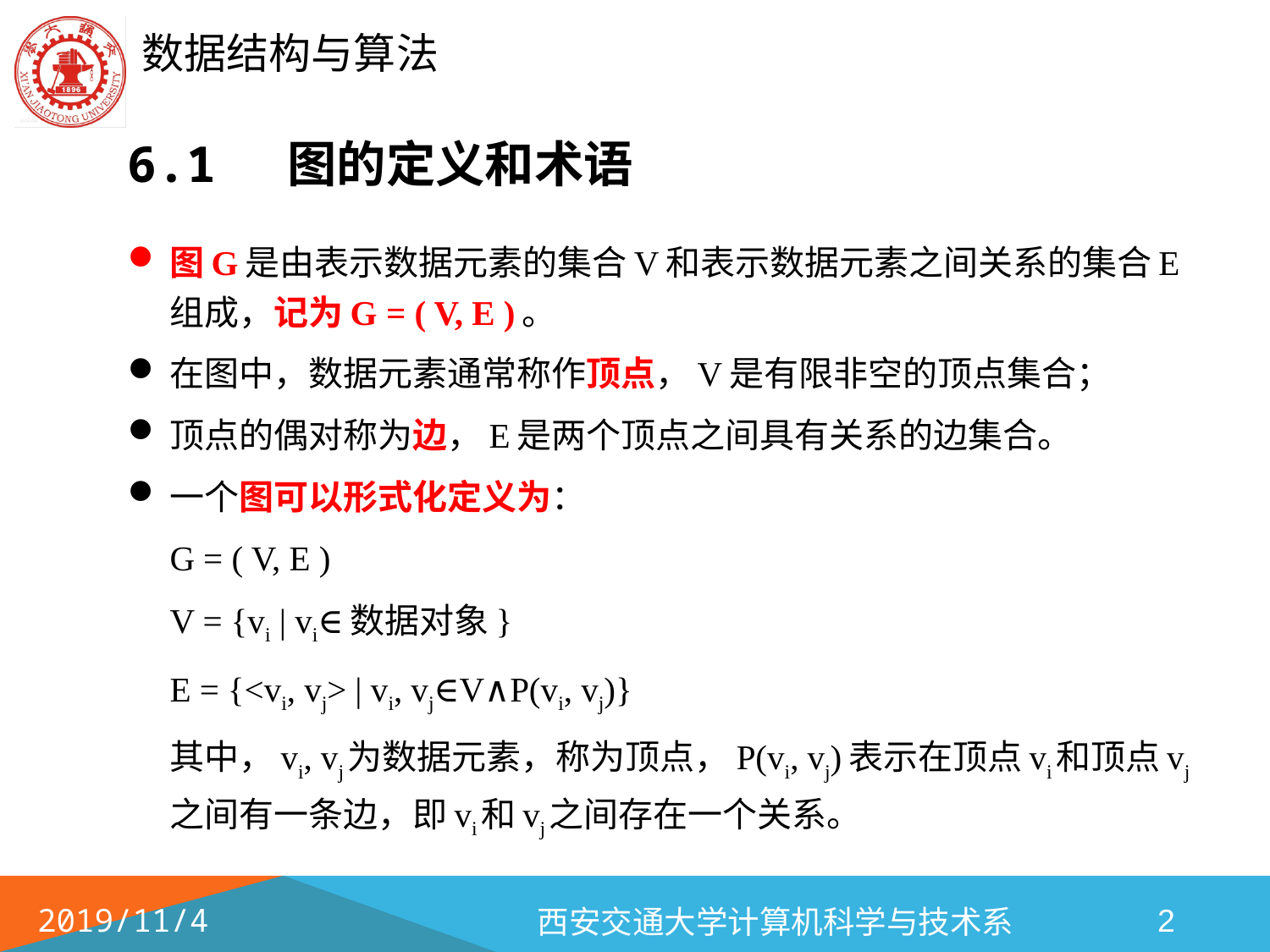

# 6.1  图的定义和术语
图G是由表示数据元素的集合V和表示数据元素之间关系的集合E组成，记为G = ( V, E )。
在图中，数据元素通常称作顶点，V是有限非空的顶点集合；
顶点的偶对称为边，E是两个顶点之间具有关系的边集合。
一个图可以形式化定义为：
	G = ( V, E )
	V = {vi | vi∈数据对象}
	E = {<vi, vj> | vi, vj∈V∧P(vi, vj)}
	其中，vi, vj为数据元素，称为顶点，P(vi, vj)表示在顶点vi和顶点vj之间有一条边，即vi和vj之间存在一个关系。